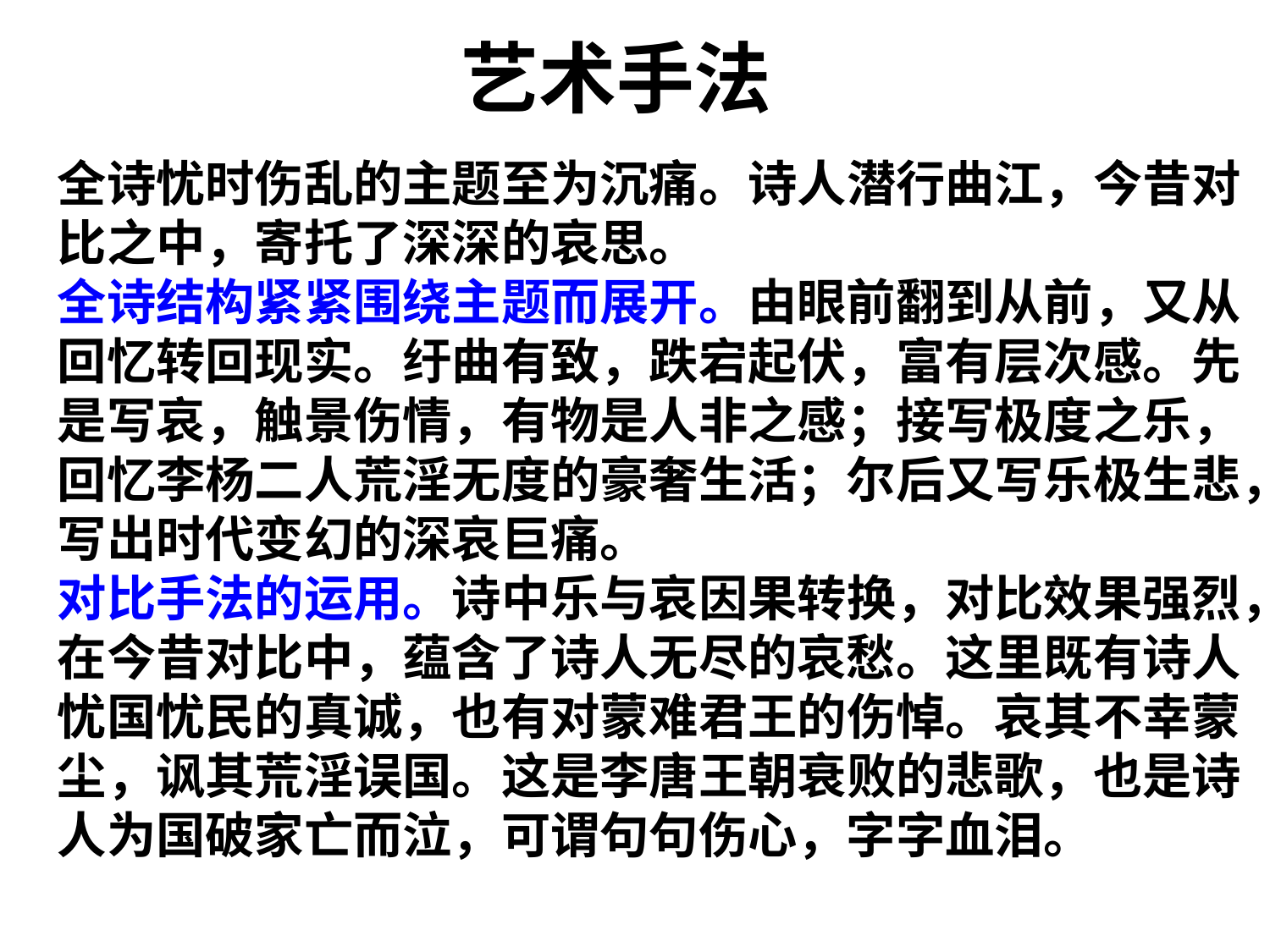

# 艺术手法
全诗忧时伤乱的主题至为沉痛。诗人潜行曲江，今昔对比之中，寄托了深深的哀思。
全诗结构紧紧围绕主题而展开。由眼前翻到从前，又从回忆转回现实。纡曲有致，跌宕起伏，富有层次感。先是写哀，触景伤情，有物是人非之感；接写极度之乐，回忆李杨二人荒淫无度的豪奢生活；尔后又写乐极生悲，写出时代变幻的深哀巨痛。
对比手法的运用。诗中乐与哀因果转换，对比效果强烈，在今昔对比中，蕴含了诗人无尽的哀愁。这里既有诗人忧国忧民的真诚，也有对蒙难君王的伤悼。哀其不幸蒙尘，讽其荒淫误国。这是李唐王朝衰败的悲歌，也是诗人为国破家亡而泣，可谓句句伤心，字字血泪。